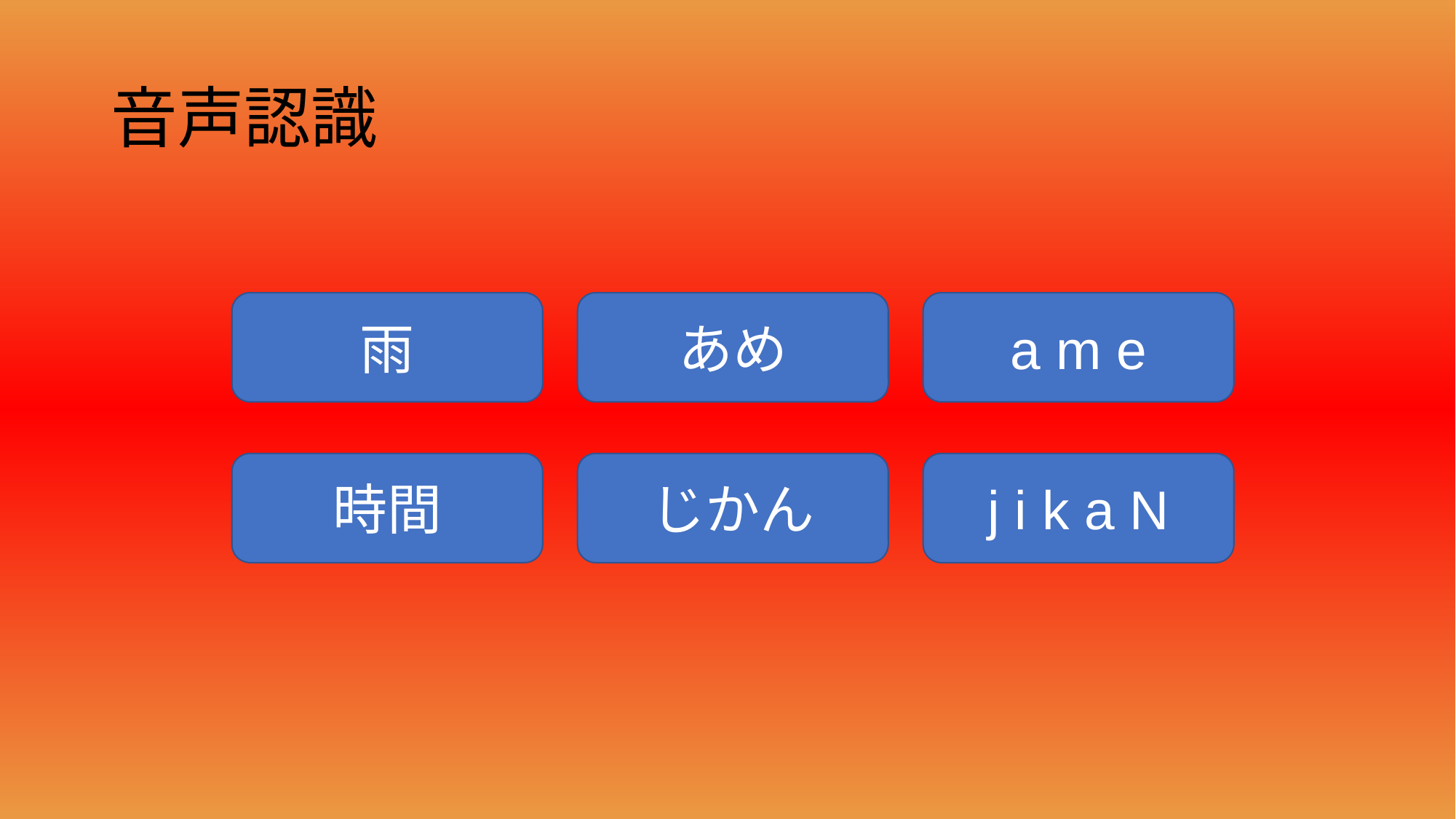

# 音声認識
雨
あめ
a m e
時間
じかん
j i k a N